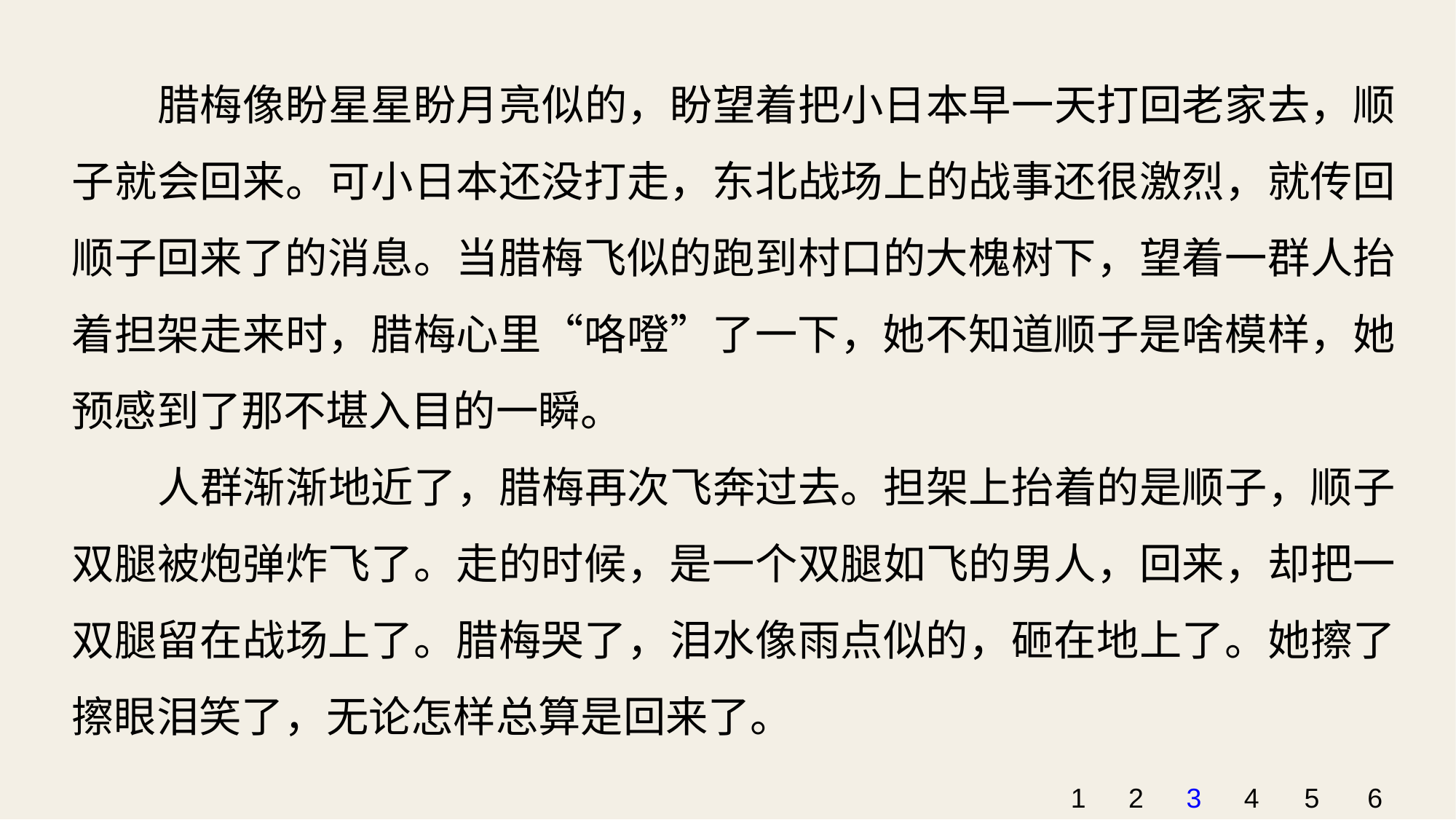

腊梅像盼星星盼月亮似的，盼望着把小日本早一天打回老家去，顺子就会回来。可小日本还没打走，东北战场上的战事还很激烈，就传回顺子回来了的消息。当腊梅飞似的跑到村口的大槐树下，望着一群人抬着担架走来时，腊梅心里“咯噔”了一下，她不知道顺子是啥模样，她预感到了那不堪入目的一瞬。
人群渐渐地近了，腊梅再次飞奔过去。担架上抬着的是顺子，顺子双腿被炮弹炸飞了。走的时候，是一个双腿如飞的男人，回来，却把一双腿留在战场上了。腊梅哭了，泪水像雨点似的，砸在地上了。她擦了擦眼泪笑了，无论怎样总算是回来了。
1
2
3
4
5
6